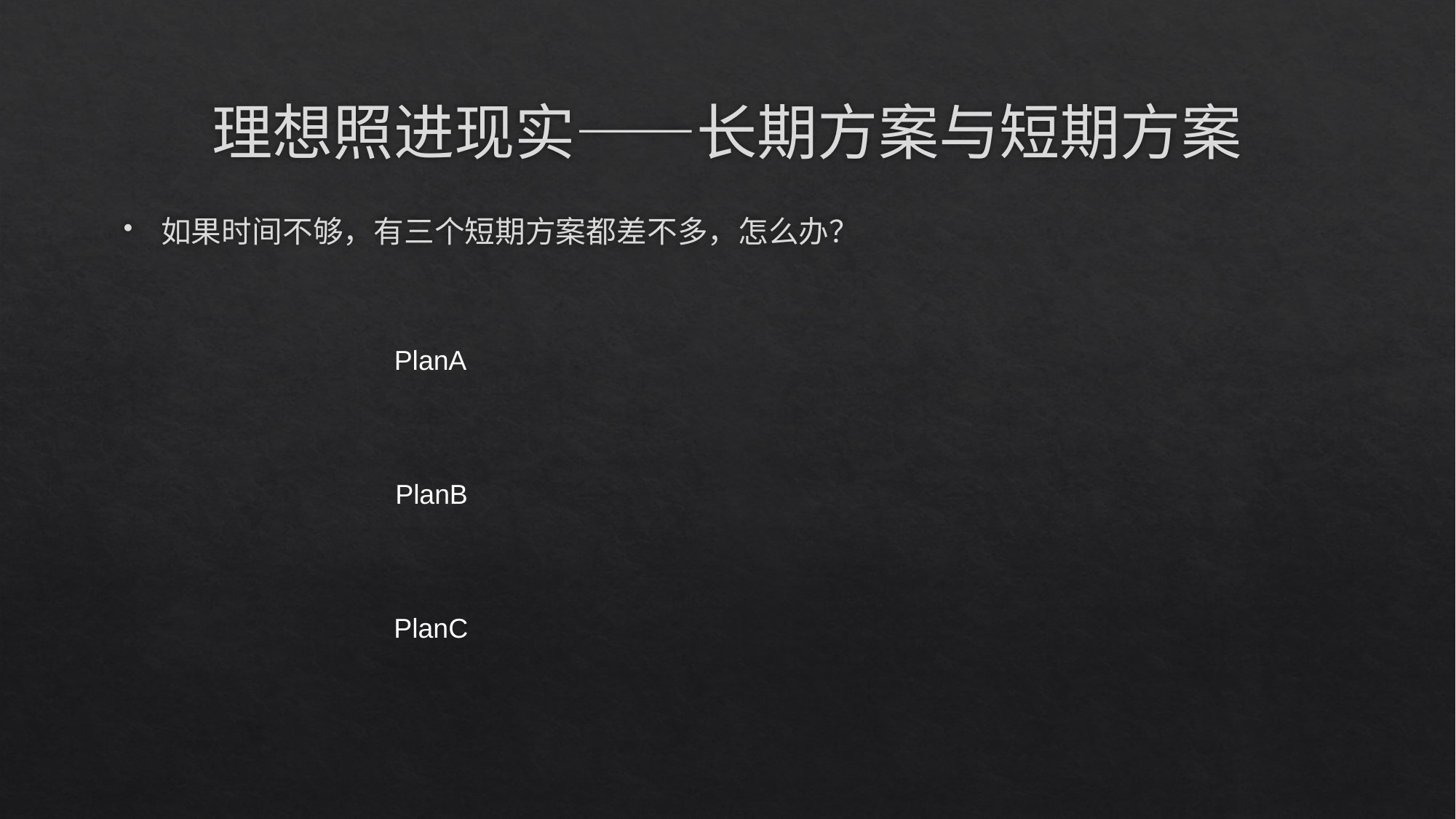

# 理想照进现实——长期方案与短期方案
如果时间不够，有三个短期方案都差不多，怎么办？
PlanA
PlanB
PlanC